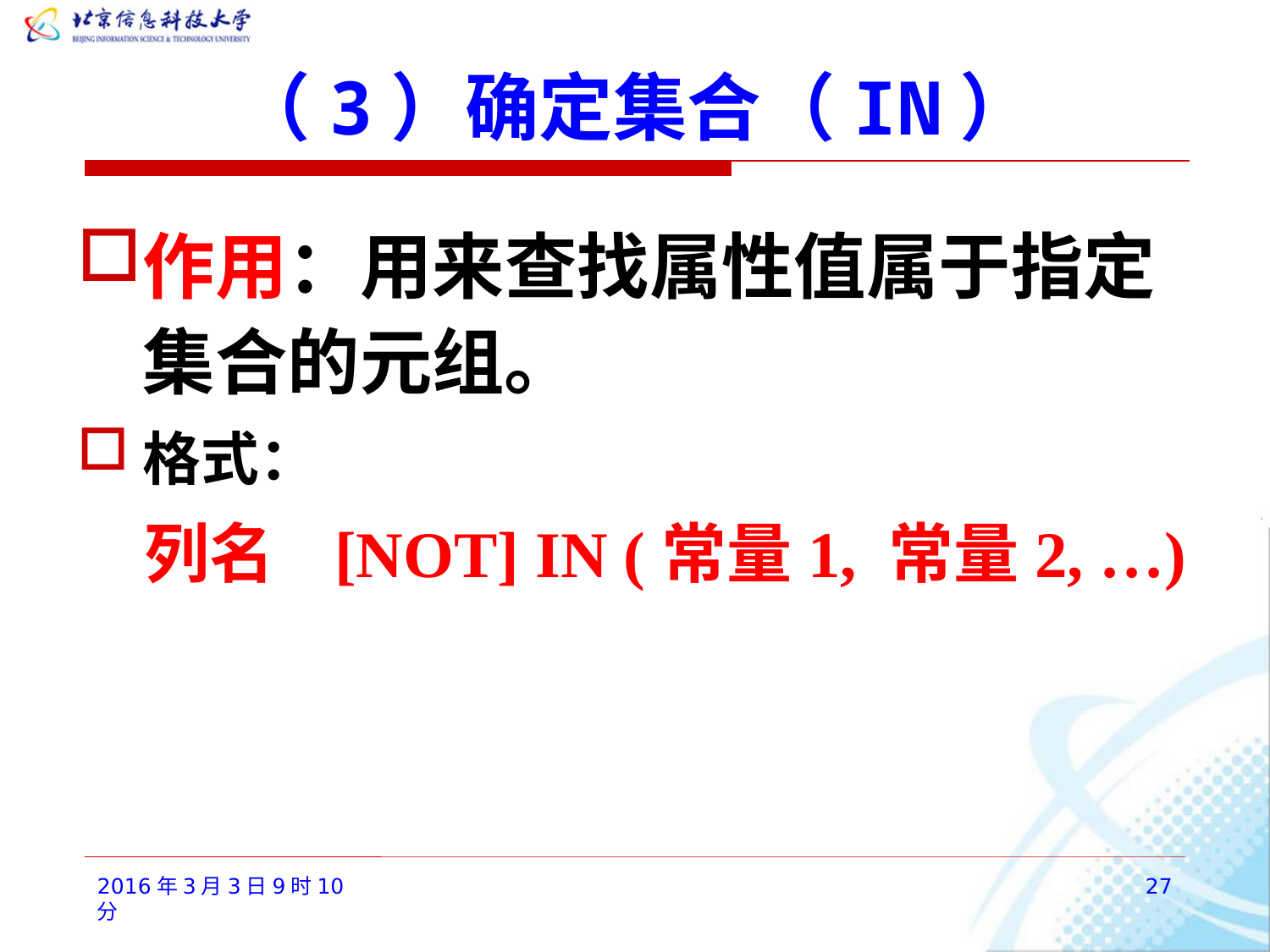

# （3）确定集合（IN）
作用：用来查找属性值属于指定集合的元组。
格式：
    列名   [NOT] IN (常量1, 常量2, …)
2016年3月3日9时10分
27